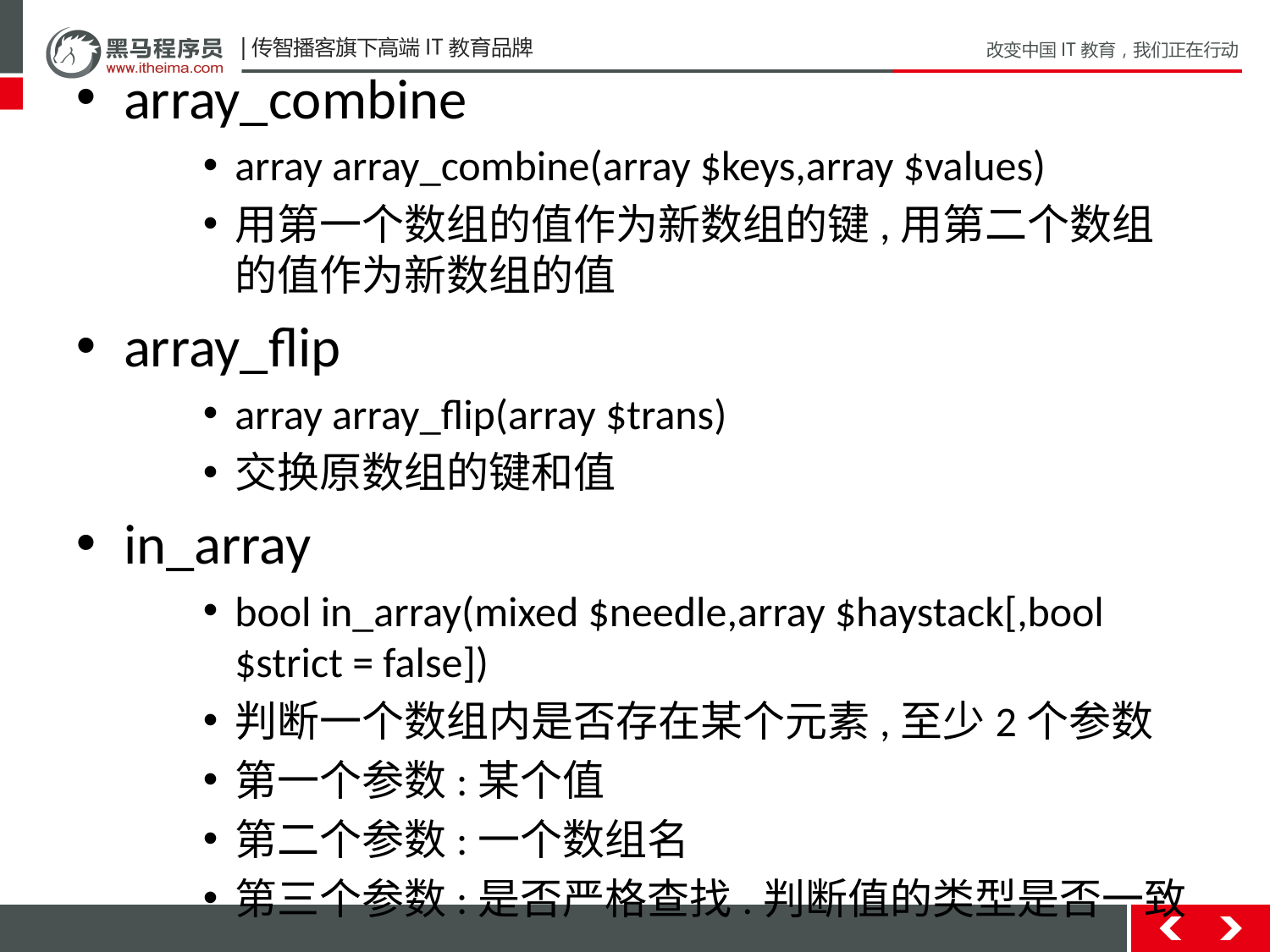

array_combine
array array_combine(array $keys,array $values)
用第一个数组的值作为新数组的键,用第二个数组的值作为新数组的值
array_flip
array array_flip(array $trans)
交换原数组的键和值
in_array
bool in_array(mixed $needle,array $haystack[,bool $strict = false])
判断一个数组内是否存在某个元素,至少2个参数
第一个参数:某个值
第二个参数:一个数组名
第三个参数:是否严格查找.判断值的类型是否一致